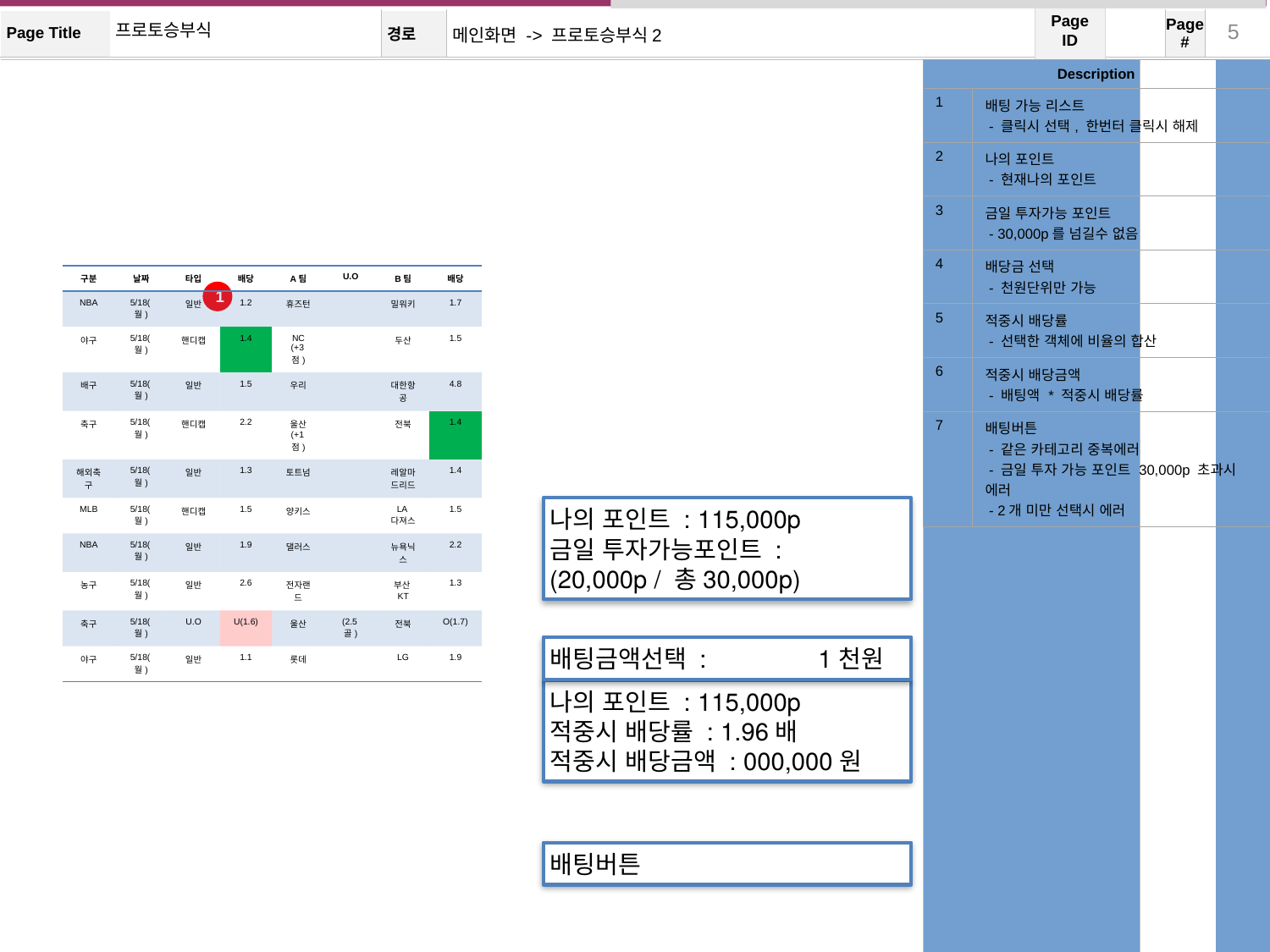

프로토승부식
메인화면 -> 프로토승부식2
| Description |  |
| --- | --- |
| 1 | 배팅 가능 리스트 - 클릭시 선택, 한번터 클릭시 해제 |
| 2 | 나의 포인트 - 현재나의 포인트 |
| 3 | 금일 투자가능 포인트 - 30,000p를 넘길수 없음 |
| 4 | 배당금 선택 - 천원단위만 가능 |
| 5 | 적중시 배당률 - 선택한 객체에 비율의 합산 |
| 6 | 적중시 배당금액 - 배팅액 \* 적중시 배당률 |
| 7 | 배팅버튼 - 같은 카테고리 중복에러 - 금일 투자 가능 포인트 30,000p 초과시 에러 - 2개 미만 선택시 에러 |
| 구분 | 날짜 | 타입 | 배당 | A팀 | U.O | B팀 | 배당 |
| --- | --- | --- | --- | --- | --- | --- | --- |
| NBA | 5/18(월) | 일반 | 1.2 | 휴즈턴 |  | 밀워키 | 1.7 |
| 야구 | 5/18(월) | 핸디캡 | 1.4 | NC (+3점) |  | 두산 | 1.5 |
| 배구 | 5/18(월) | 일반 | 1.5 | 우리 |  | 대한항공 | 4.8 |
| 축구 | 5/18(월) | 핸디캡 | 2.2 | 울산 (+1점) |  | 전북 | 1.4 |
| 해외축구 | 5/18(월) | 일반 | 1.3 | 토트넘 |  | 레알마드리드 | 1.4 |
| MLB | 5/18(월) | 핸디캡 | 1.5 | 양키스 |  | LA다져스 | 1.5 |
| NBA | 5/18(월) | 일반 | 1.9 | 댈러스 |  | 뉴욕닉스 | 2.2 |
| 농구 | 5/18(월) | 일반 | 2.6 | 전자랜드 |  | 부산KT | 1.3 |
| 축구 | 5/18(월) | U.O | U(1.6) | 울산 | (2.5골) | 전북 | O(1.7) |
| 야구 | 5/18(월) | 일반 | 1.1 | 롯데 |  | LG | 1.9 |
1
나의 포인트 : 115,000p
금일 투자가능포인트 :
(20,000p / 총30,000p)
배팅금액선택 :                1천원
나의 포인트 : 115,000p
적중시 배당률 : 1.96배
적중시 배당금액 : 000,000원
배팅버튼